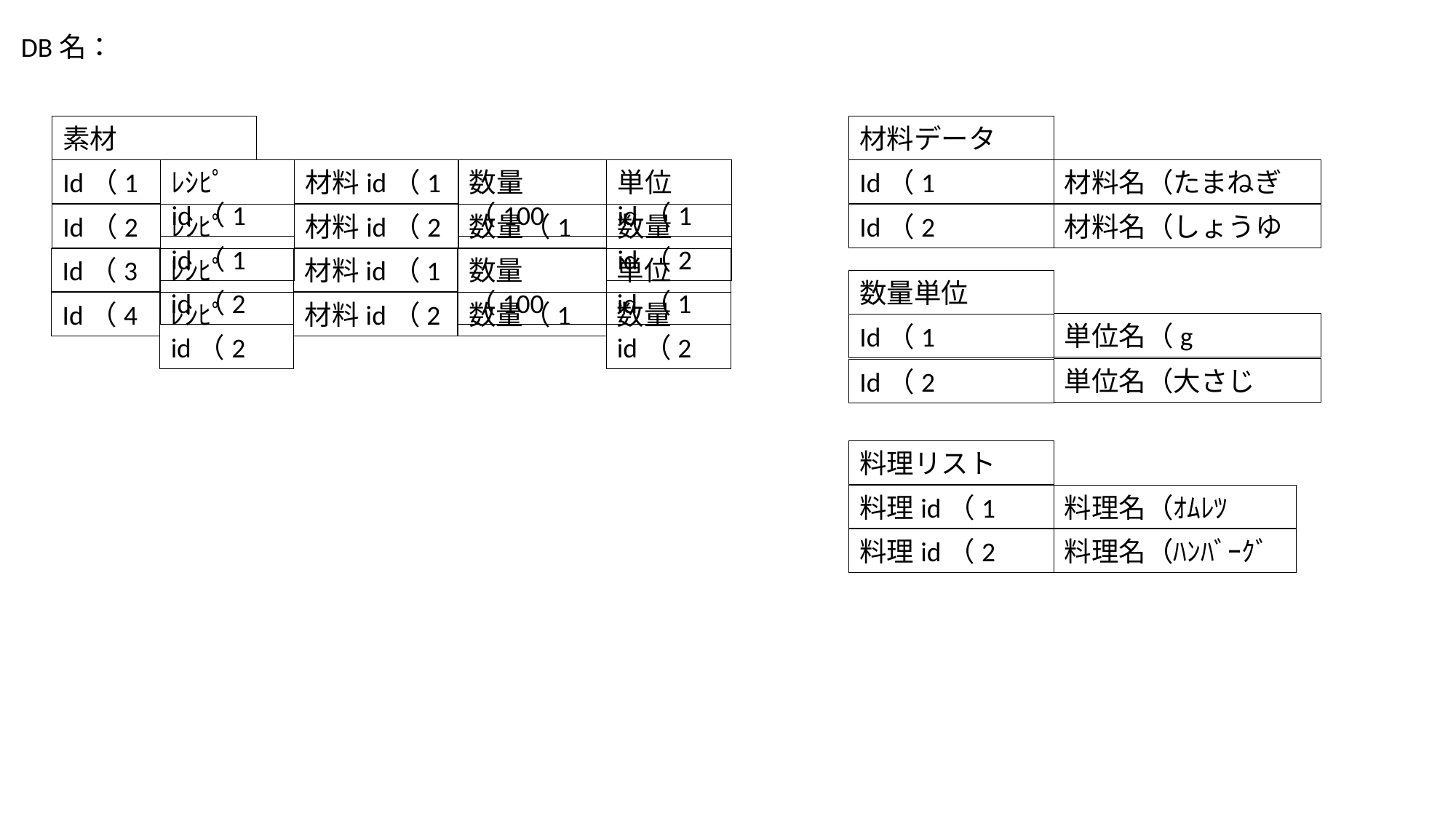

DB名：
材料データ
素材
Id（1
ﾚｼﾋﾟid（1
数量（100
単位id（1
材料id（1
材料名（たまねぎ
Id（1
Id（2
ﾚｼﾋﾟid（1
数量（1
数量id（2
材料id（2
材料名（しょうゆ
Id（2
Id（3
ﾚｼﾋﾟid（2
数量（100
単位id（1
材料id（1
数量単位
Id（4
ﾚｼﾋﾟid（2
数量（1
数量id（2
材料id（2
単位名（g
Id（1
単位名（大さじ
Id（2
料理リスト
料理id（1
料理名（ｵﾑﾚﾂ
料理id（2
料理名（ﾊﾝﾊﾞｰｸﾞ